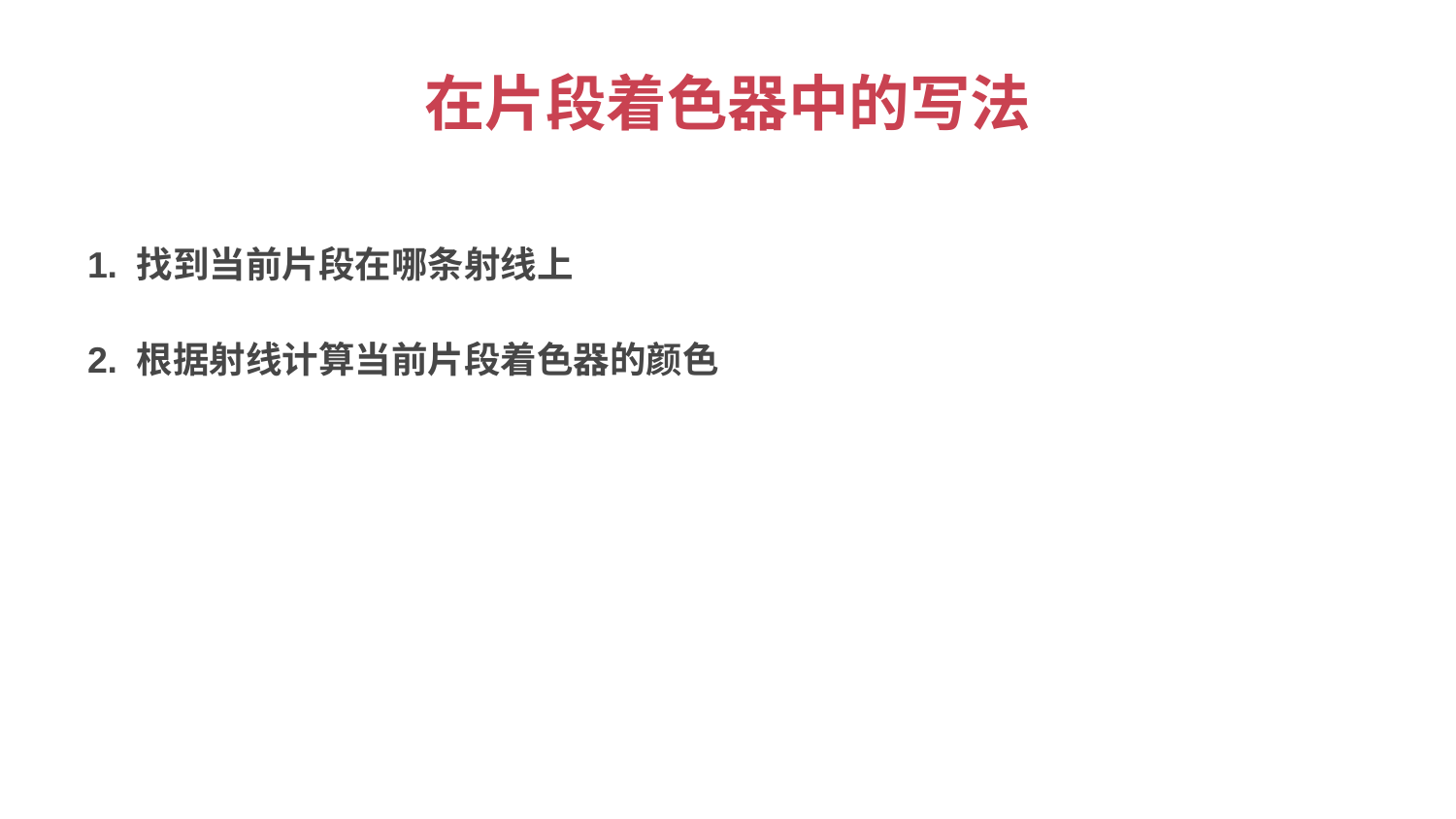

# 在片段着色器中的写法
1. 找到当前片段在哪条射线上
2. 根据射线计算当前片段着色器的颜色